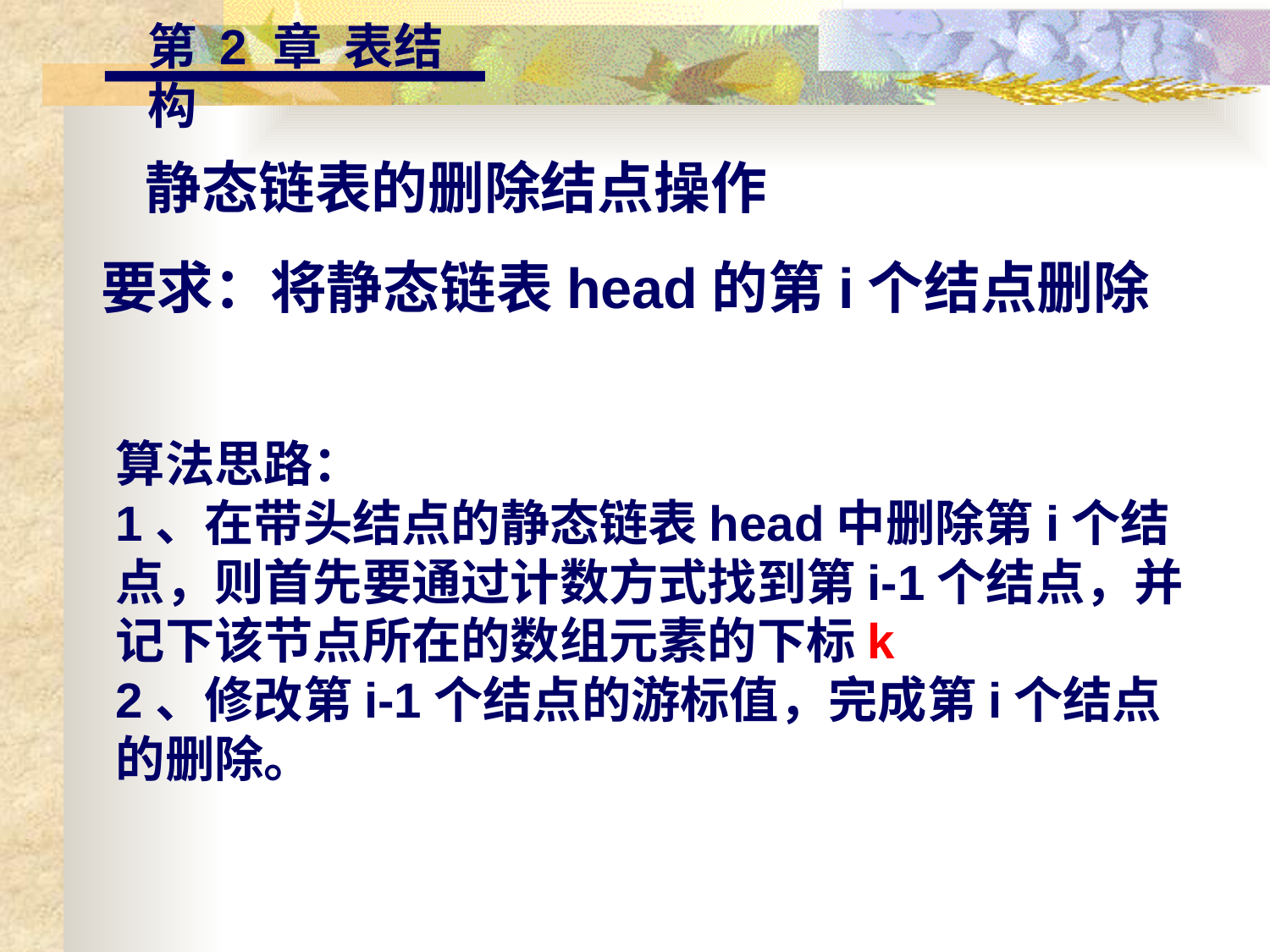

第 2 章  表结构

静态链表的删除结点操作
要求：将静态链表head的第i个结点删除
算法思路：
1、在带头结点的静态链表head中删除第i个结点，则首先要通过计数方式找到第i-1个结点，并记下该节点所在的数组元素的下标k
2、修改第i-1个结点的游标值，完成第i个结点的删除。